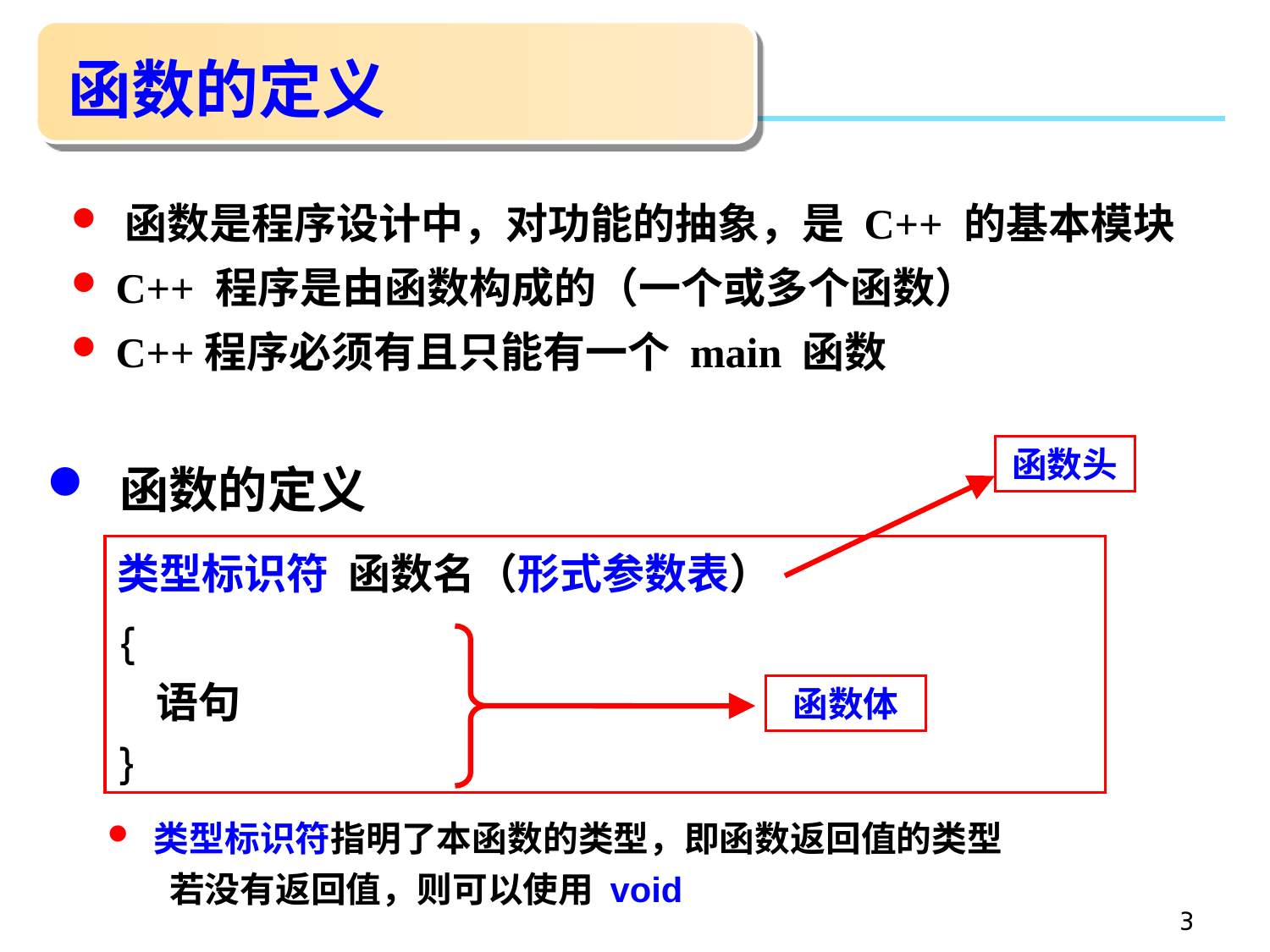

# 函数的定义
 函数是程序设计中，对功能的抽象，是 C++ 的基本模块
 C++ 程序是由函数构成的（一个或多个函数）
 C++程序必须有且只能有一个 main 函数
函数头

 函数的定义
类型标识符  函数名（形式参数表）
{
   语句
}

函数体

 类型标识符指明了本函数的类型，即函数返回值的类型
    若没有返回值，则可以使用 void
3